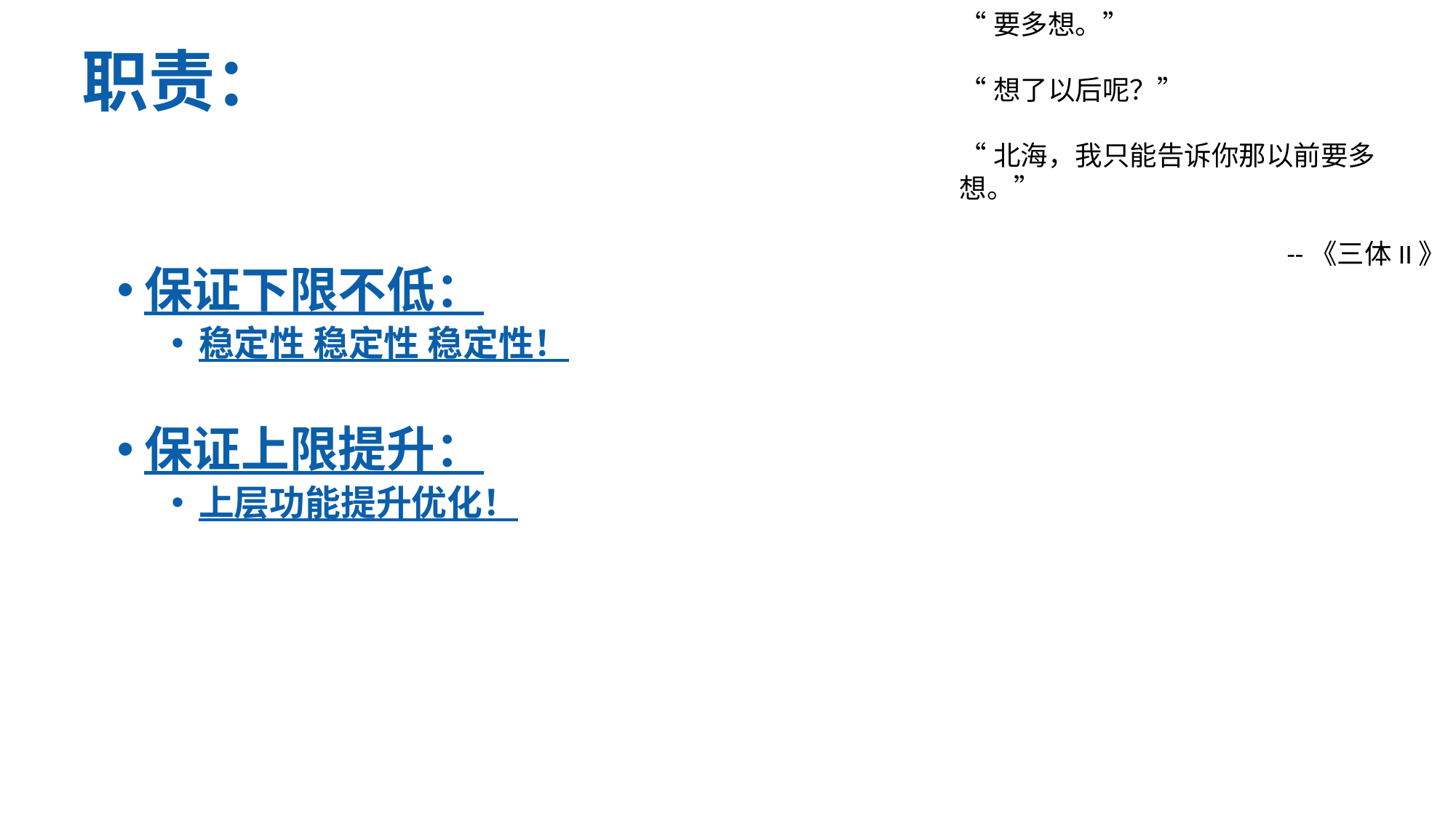

“要多想。”

“想了以后呢？”

“北海，我只能告诉你那以前要多想。”

			--《三体II》
# 职责：
保证下限不低：
稳定性 稳定性 稳定性！

保证上限提升：
上层功能提升优化！